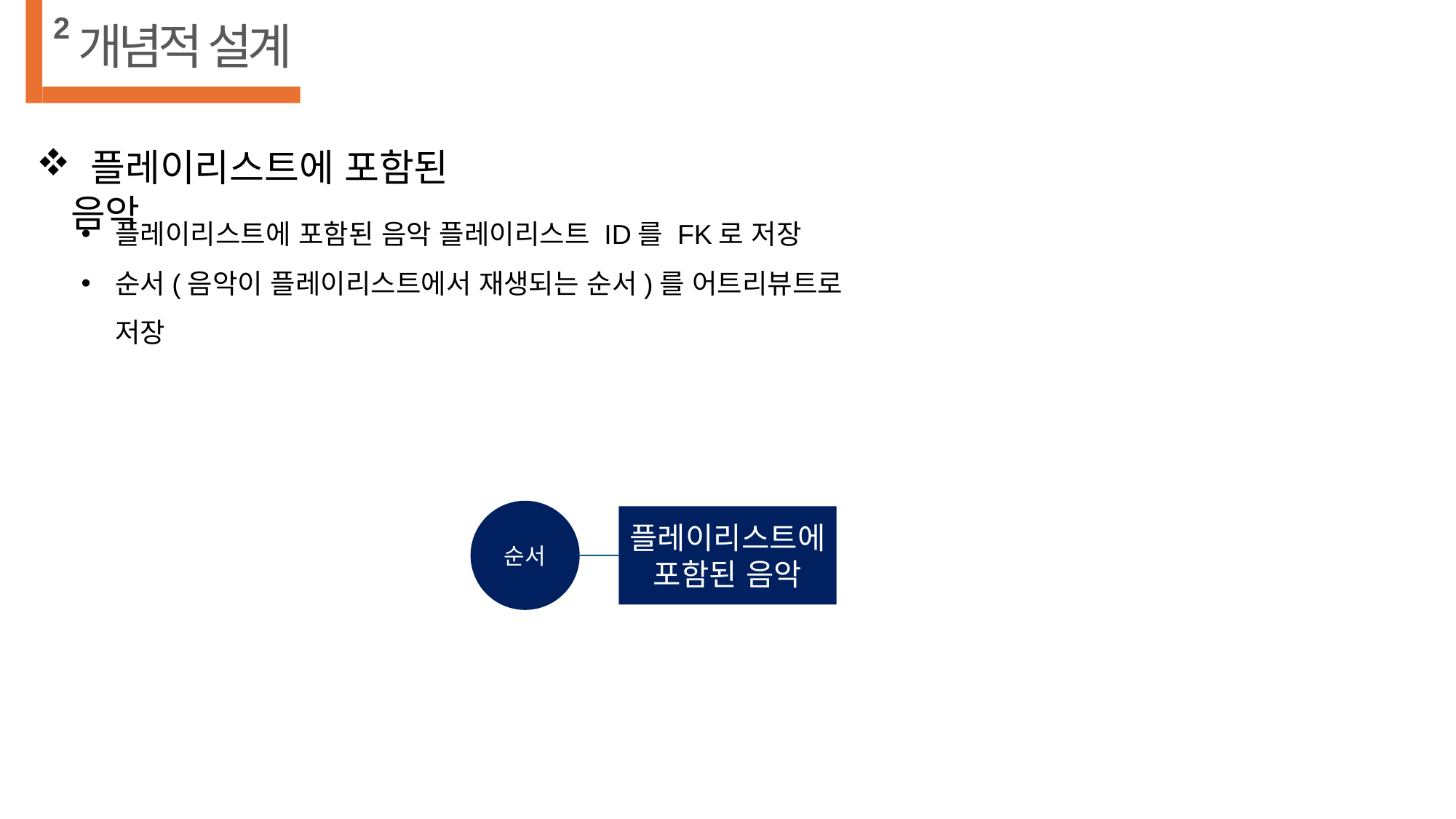

2
개념적 설계
 플레이리스트에 포함된 음악
플레이리스트에 포함된 음악 플레이리스트 ID를 FK로 저장
순서(음악이 플레이리스트에서 재생되는 순서)를 어트리뷰트로 저장
순서
플레이리스트에 포함된 음악